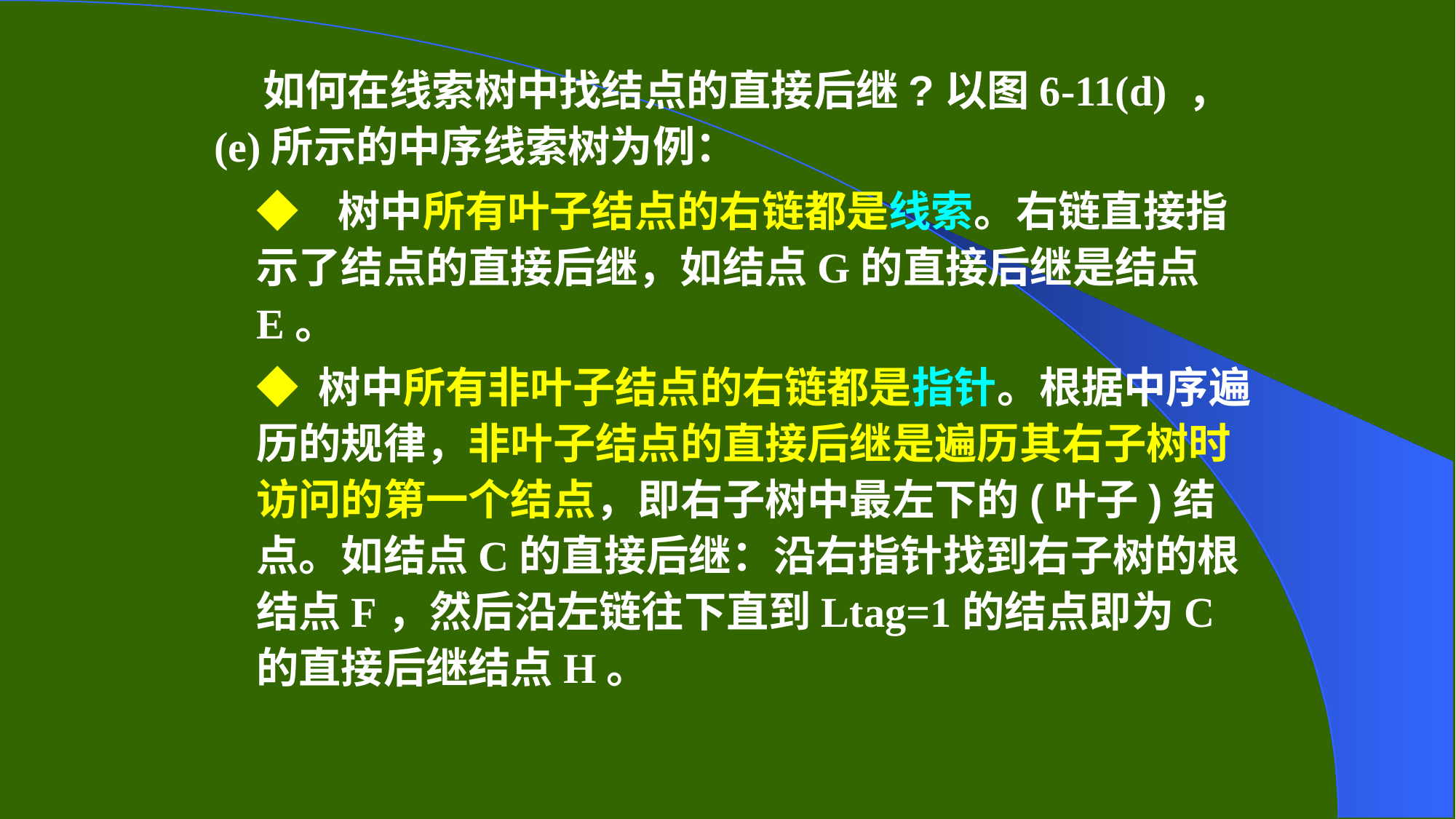

如何在线索树中找结点的直接后继?以图6-11(d) ，(e)所示的中序线索树为例：
◆   树中所有叶子结点的右链都是线索。右链直接指示了结点的直接后继，如结点G的直接后继是结点E。
◆ 树中所有非叶子结点的右链都是指针。根据中序遍历的规律，非叶子结点的直接后继是遍历其右子树时访问的第一个结点，即右子树中最左下的(叶子)结点。如结点C的直接后继：沿右指针找到右子树的根结点F，然后沿左链往下直到Ltag=1的结点即为C的直接后继结点H。